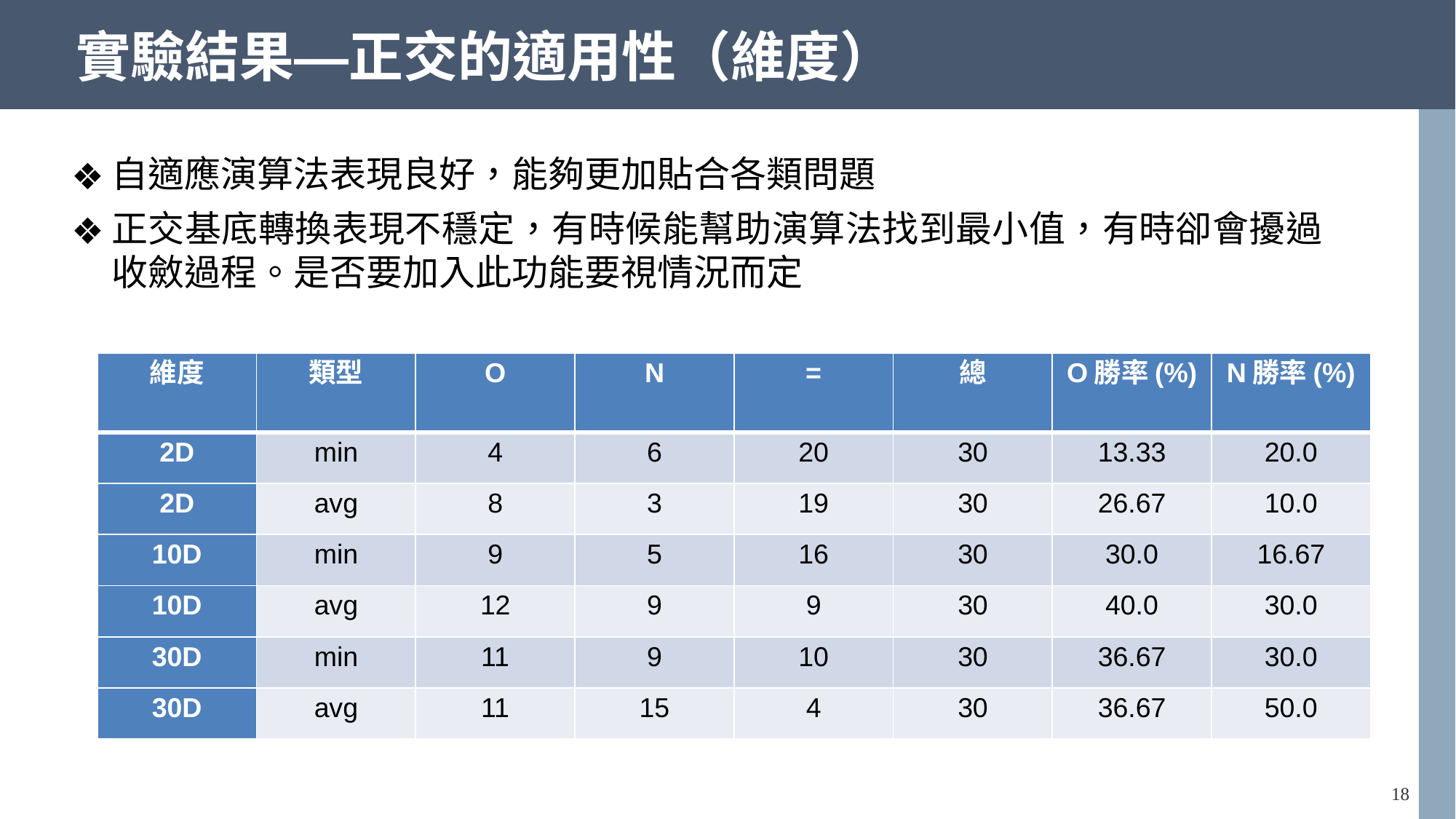

# 實驗結果—正交的適用性（維度）
自適應演算法表現良好，能夠更加貼合各類問題
正交基底轉換表現不穩定，有時候能幫助演算法找到最小值，有時卻會擾過收斂過程。是否要加入此功能要視情況而定

| 維度 | 類型 | O | N | = | 總 | O勝率(%) | N勝率(%) |
| --- | --- | --- | --- | --- | --- | --- | --- |
| 2D | min | 4 | 6 | 20 | 30 | 13.33 | 20.0 |
| 2D | avg | 8 | 3 | 19 | 30 | 26.67 | 10.0 |
| 10D | min | 9 | 5 | 16 | 30 | 30.0 | 16.67 |
| 10D | avg | 12 | 9 | 9 | 30 | 40.0 | 30.0 |
| 30D | min | 11 | 9 | 10 | 30 | 36.67 | 30.0 |
| 30D | avg | 11 | 15 | 4 | 30 | 36.67 | 50.0 |
18